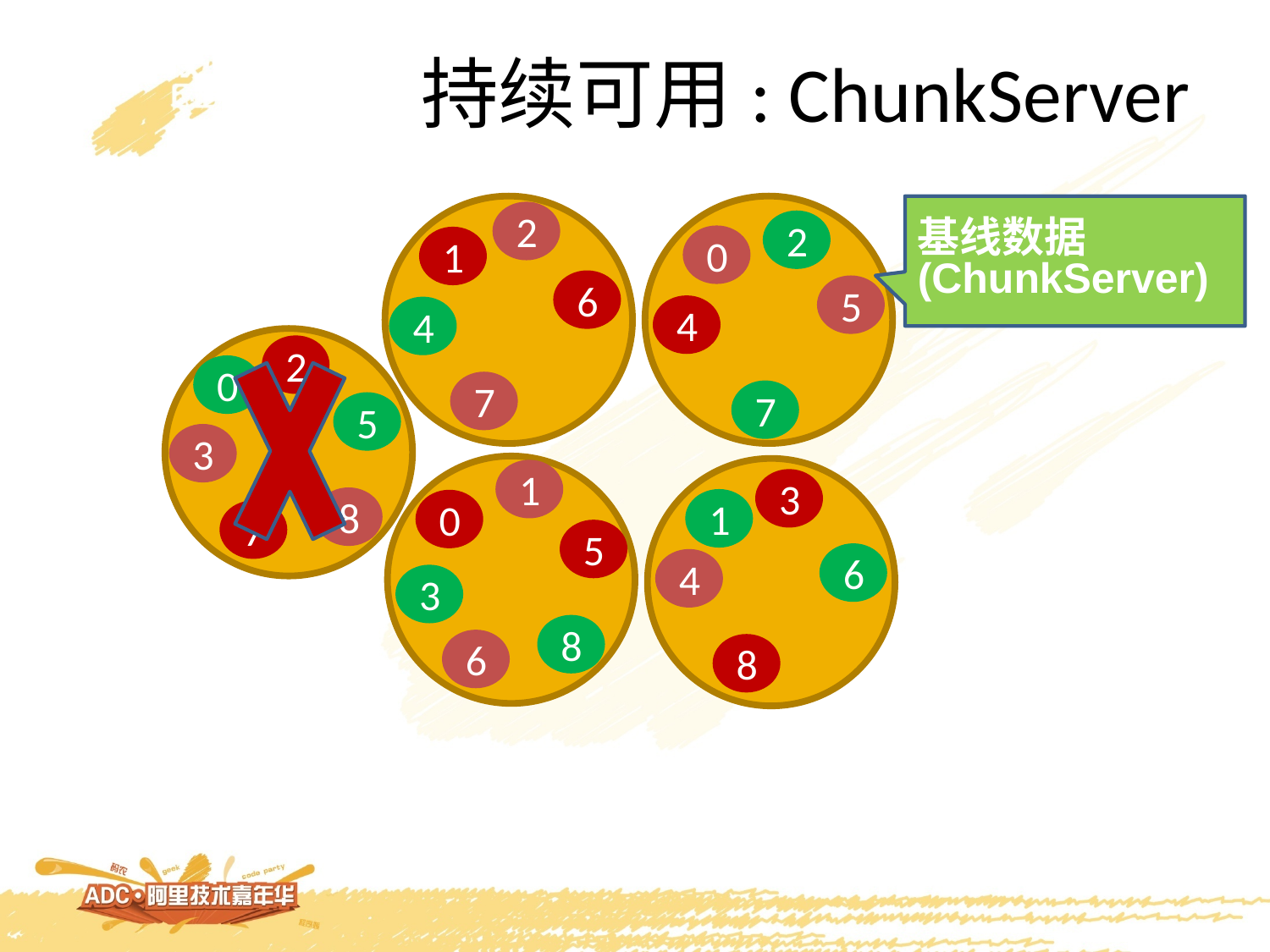

持续可用: ChunkServer

基线数据
(ChunkServer)
2
2
0
1
6
5

4
4

2
0
7
7
5
3

1
3
8
1
0
7
5
6
4
3
8
6
8